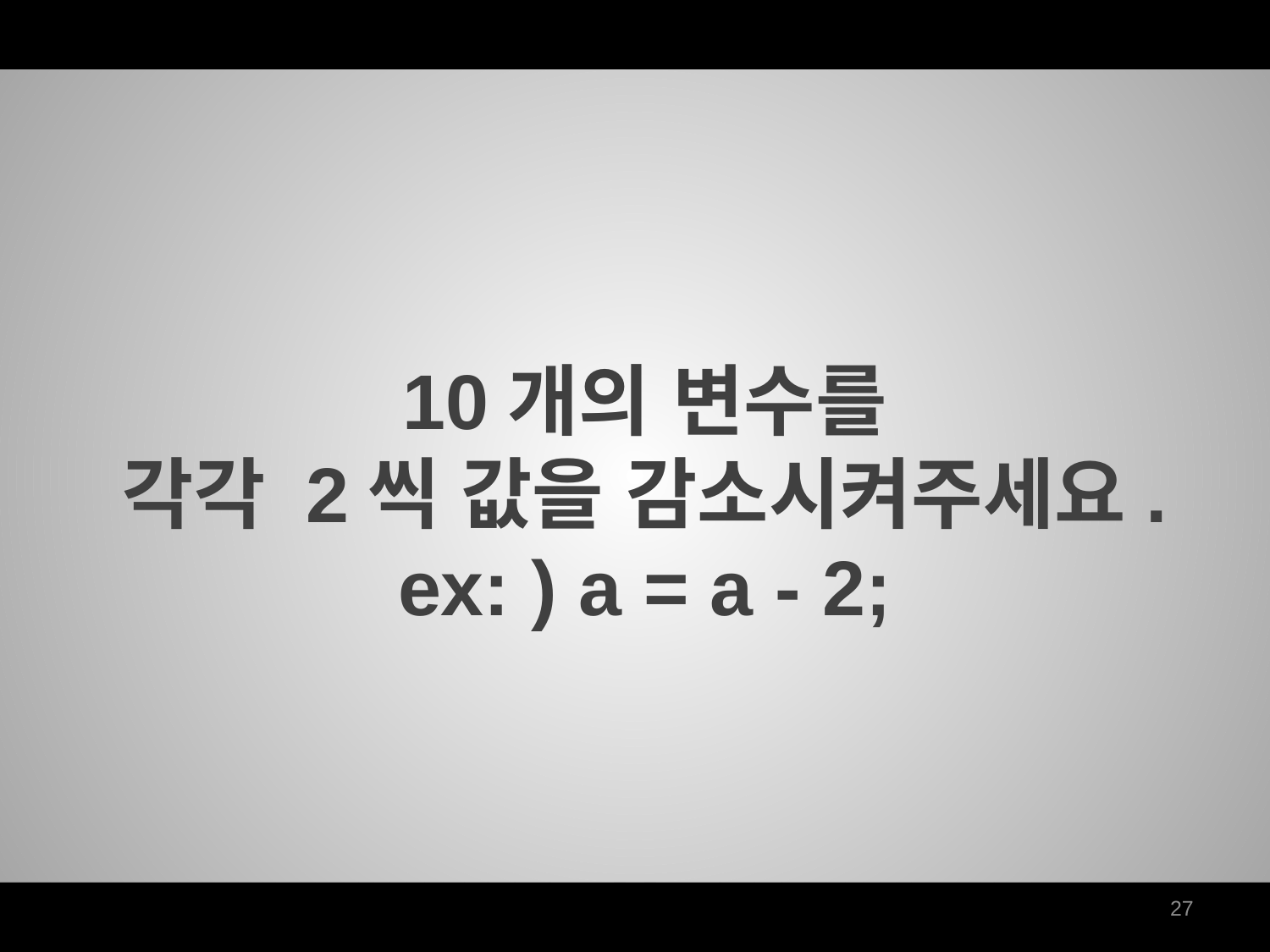

10개의 변수를
각각 2씩 값을 감소시켜주세요.
ex: ) a = a - 2;
27